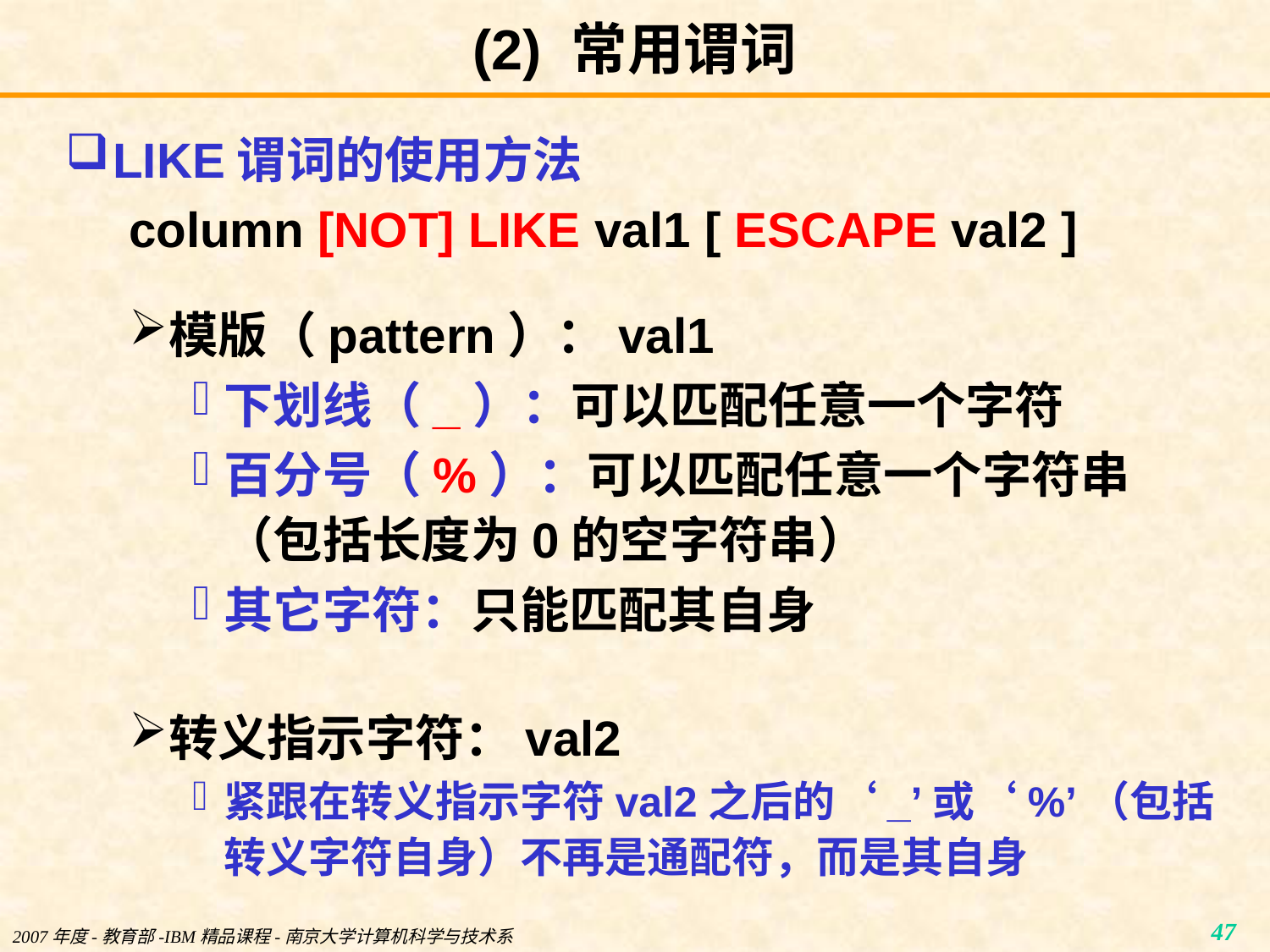

# (2) 常用谓词
LIKE谓词的使用方法
column [NOT] LIKE val1 [ ESCAPE val2 ]

模版（pattern）：val1
下划线（_）：可以匹配任意一个字符
百分号（%）：可以匹配任意一个字符串（包括长度为0的空字符串）
其它字符：只能匹配其自身

转义指示字符：val2
紧跟在转义指示字符val2之后的‘_’或‘%’（包括转义字符自身）不再是通配符，而是其自身
47
2007年度-教育部-IBM精品课程-南京大学计算机科学与技术系